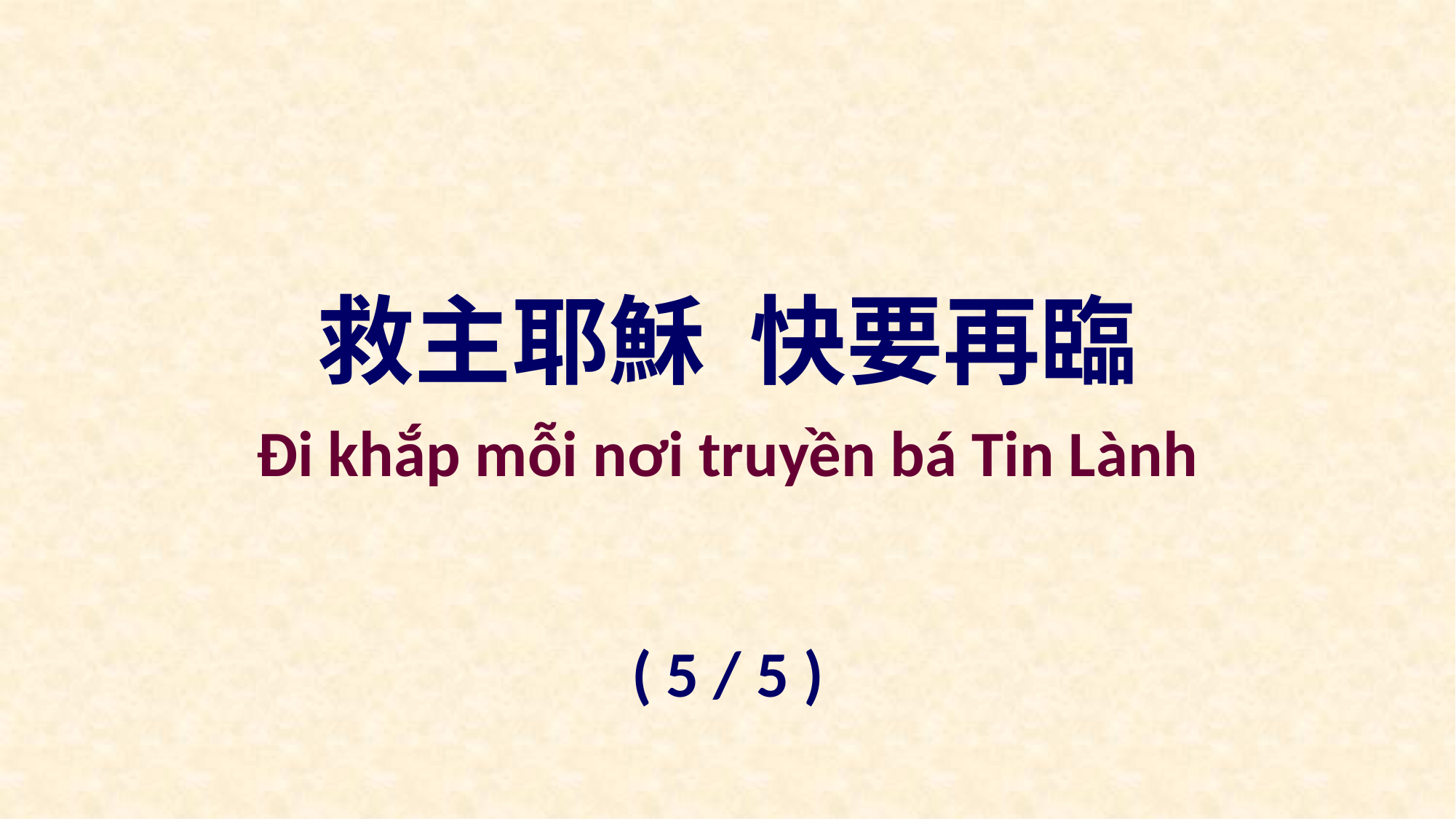

救主耶穌  快要再臨
Đi khắp mỗi nơi truyền bá Tin Lành
( 5 / 5 )